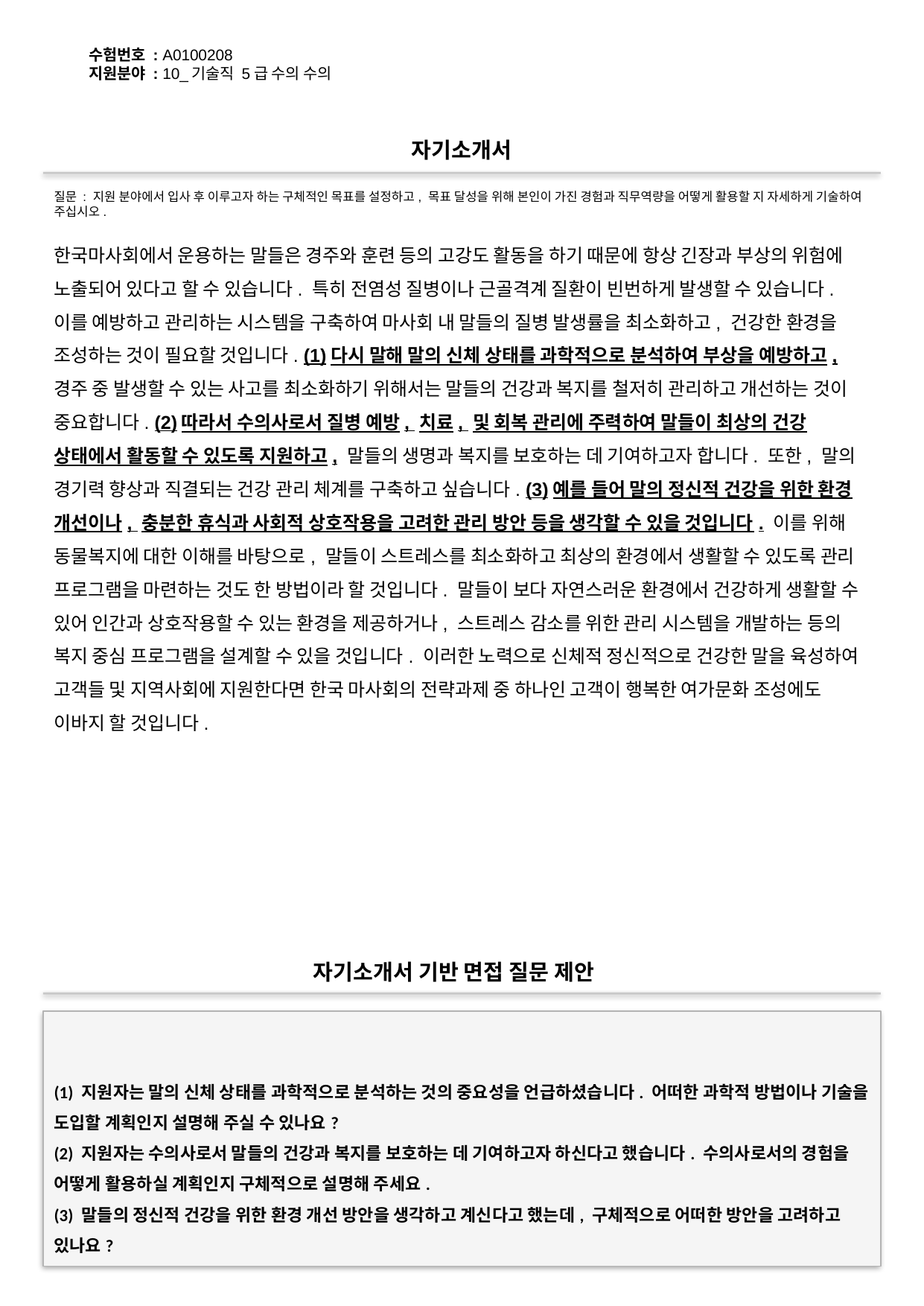

수험번호 : A0100208
지원분야 : 10_기술직 5급 수의 수의
#

자기소개서

질문 : 지원 분야에서 입사 후 이루고자 하는 구체적인 목표를 설정하고, 목표 달성을 위해 본인이 가진 경험과 직무역량을 어떻게 활용할 지 자세하게 기술하여 주십시오.

한국마사회에서 운용하는 말들은 경주와 훈련 등의 고강도 활동을 하기 때문에 항상 긴장과 부상의 위험에 노출되어 있다고 할 수 있습니다. 특히 전염성 질병이나 근골격계 질환이 빈번하게 발생할 수 있습니다. 이를 예방하고 관리하는 시스템을 구축하여 마사회 내 말들의 질병 발생률을 최소화하고, 건강한 환경을 조성하는 것이 필요할 것입니다. (1)다시 말해 말의 신체 상태를 과학적으로 분석하여 부상을 예방하고, 경주 중 발생할 수 있는 사고를 최소화하기 위해서는 말들의 건강과 복지를 철저히 관리하고 개선하는 것이 중요합니다. (2)따라서 수의사로서 질병 예방, 치료, 및 회복 관리에 주력하여 말들이 최상의 건강 상태에서 활동할 수 있도록 지원하고, 말들의 생명과 복지를 보호하는 데 기여하고자 합니다. 또한, 말의 경기력 향상과 직결되는 건강 관리 체계를 구축하고 싶습니다. (3)예를 들어 말의 정신적 건강을 위한 환경 개선이나, 충분한 휴식과 사회적 상호작용을 고려한 관리 방안 등을 생각할 수 있을 것입니다. 이를 위해 동물복지에 대한 이해를 바탕으로, 말들이 스트레스를 최소화하고 최상의 환경에서 생활할 수 있도록 관리 프로그램을 마련하는 것도 한 방법이라 할 것입니다. 말들이 보다 자연스러운 환경에서 건강하게 생활할 수 있어 인간과 상호작용할 수 있는 환경을 제공하거나, 스트레스 감소를 위한 관리 시스템을 개발하는 등의 복지 중심 프로그램을 설계할 수 있을 것입니다. 이러한 노력으로 신체적 정신적으로 건강한 말을 육성하여 고객들 및 지역사회에 지원한다면 한국 마사회의 전략과제 중 하나인 고객이 행복한 여가문화 조성에도 이바지 할 것입니다.

자기소개서 기반 면접 질문 제안

(1) 지원자는 말의 신체 상태를 과학적으로 분석하는 것의 중요성을 언급하셨습니다. 어떠한 과학적 방법이나 기술을 도입할 계획인지 설명해 주실 수 있나요?
(2) 지원자는 수의사로서 말들의 건강과 복지를 보호하는 데 기여하고자 하신다고 했습니다. 수의사로서의 경험을 어떻게 활용하실 계획인지 구체적으로 설명해 주세요.
(3) 말들의 정신적 건강을 위한 환경 개선 방안을 생각하고 계신다고 했는데, 구체적으로 어떠한 방안을 고려하고 있나요?